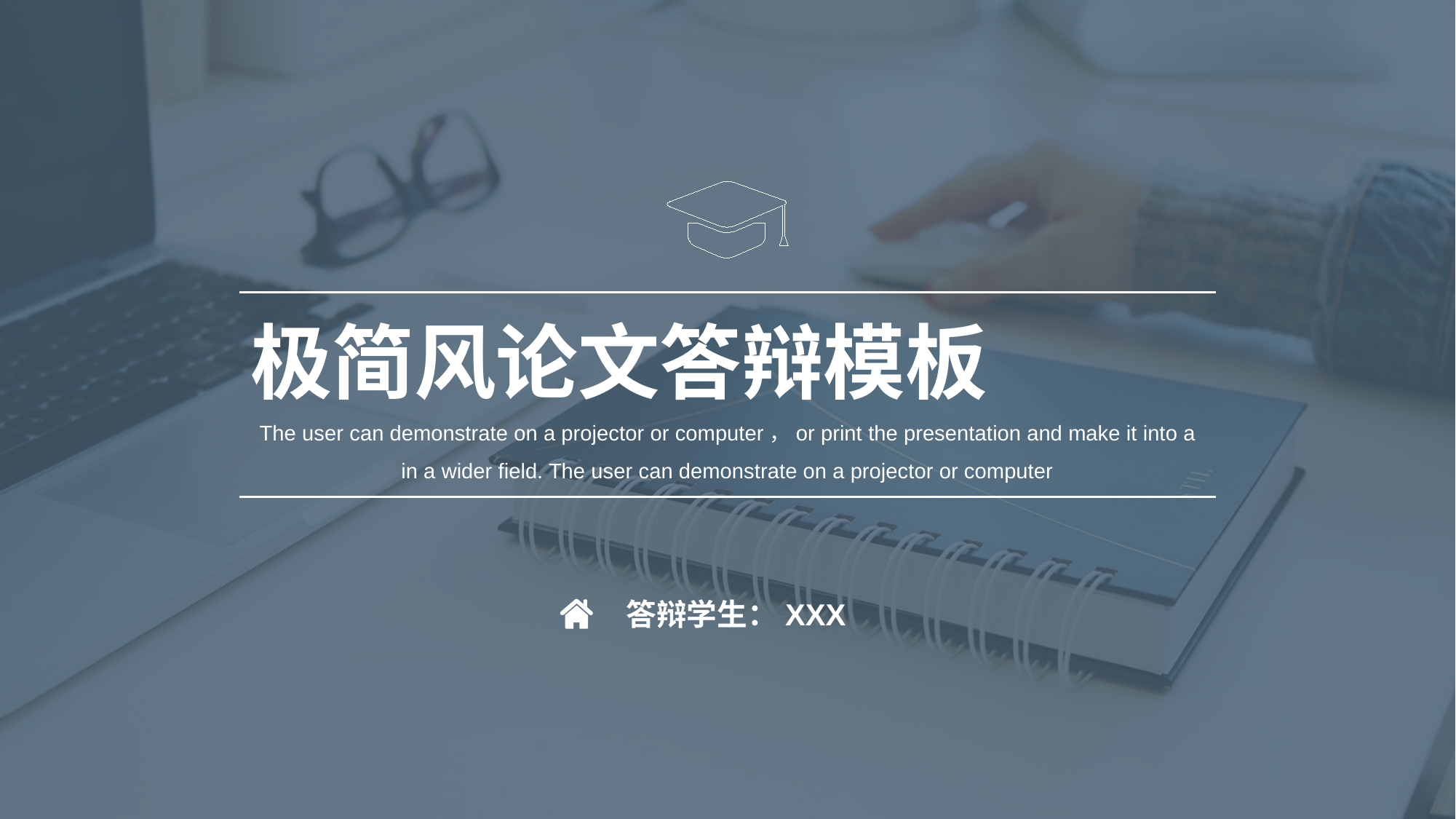

极简风论文答辩模板
The user can demonstrate on a projector or computer，or print the presentation and make it into a in a wider field. The user can demonstrate on a projector or computer
答辩学生：XXX